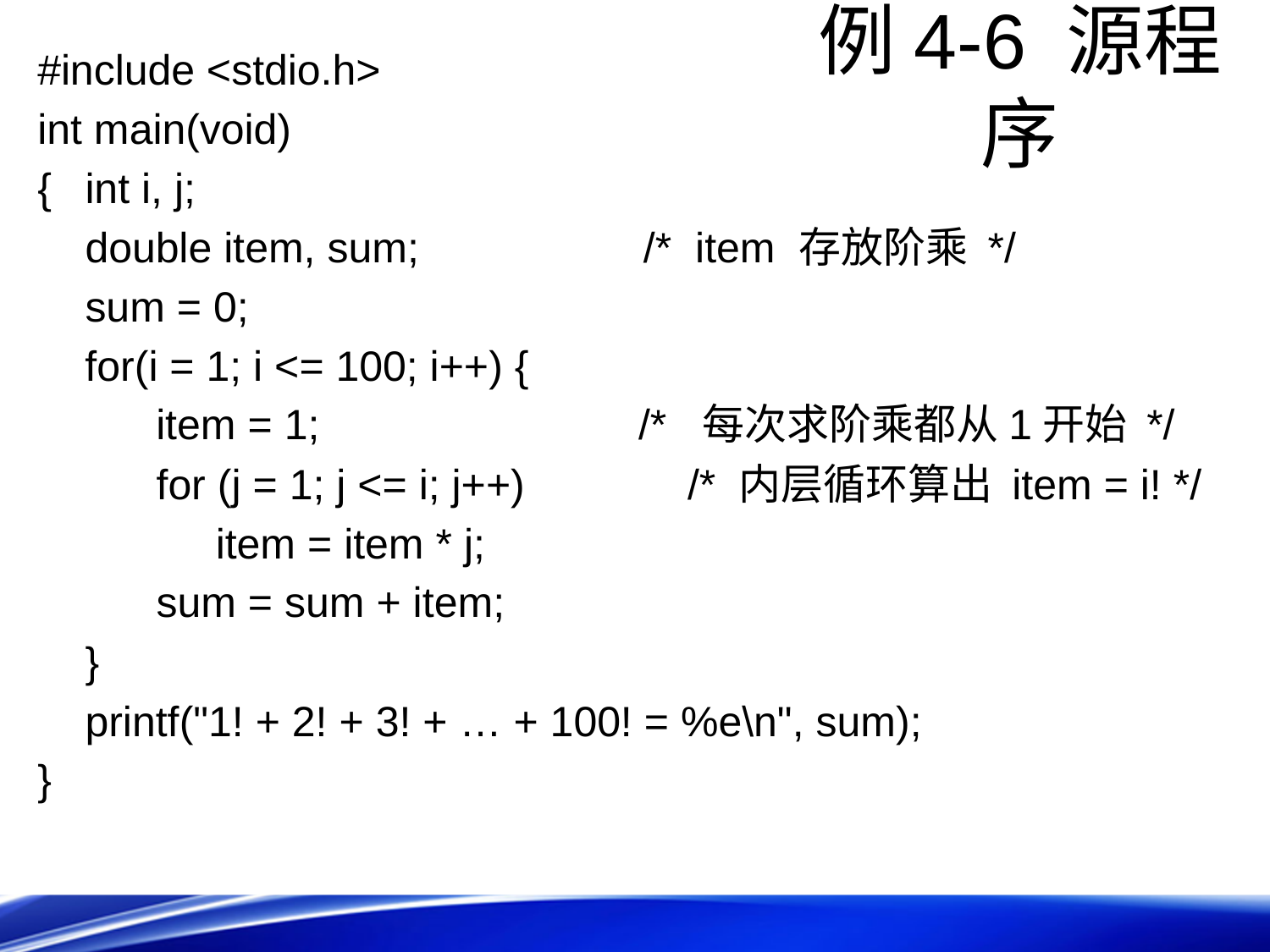

例4-6 源程序
#include <stdio.h>
int main(void)
{	int i, j;
	double item, sum;                   /*  item 存放阶乘 */
	sum = 0;
    for(i = 1; i <= 100; i++) {
          item = 1;                           /*  每次求阶乘都从1开始 */
	      for (j = 1; j <= i; j++)	        /* 内层循环算出 item = i! */
	           item = item * j;
	      sum = sum + item;
	}
	printf("1! + 2! + 3! + … + 100! = %e\n", sum);
}